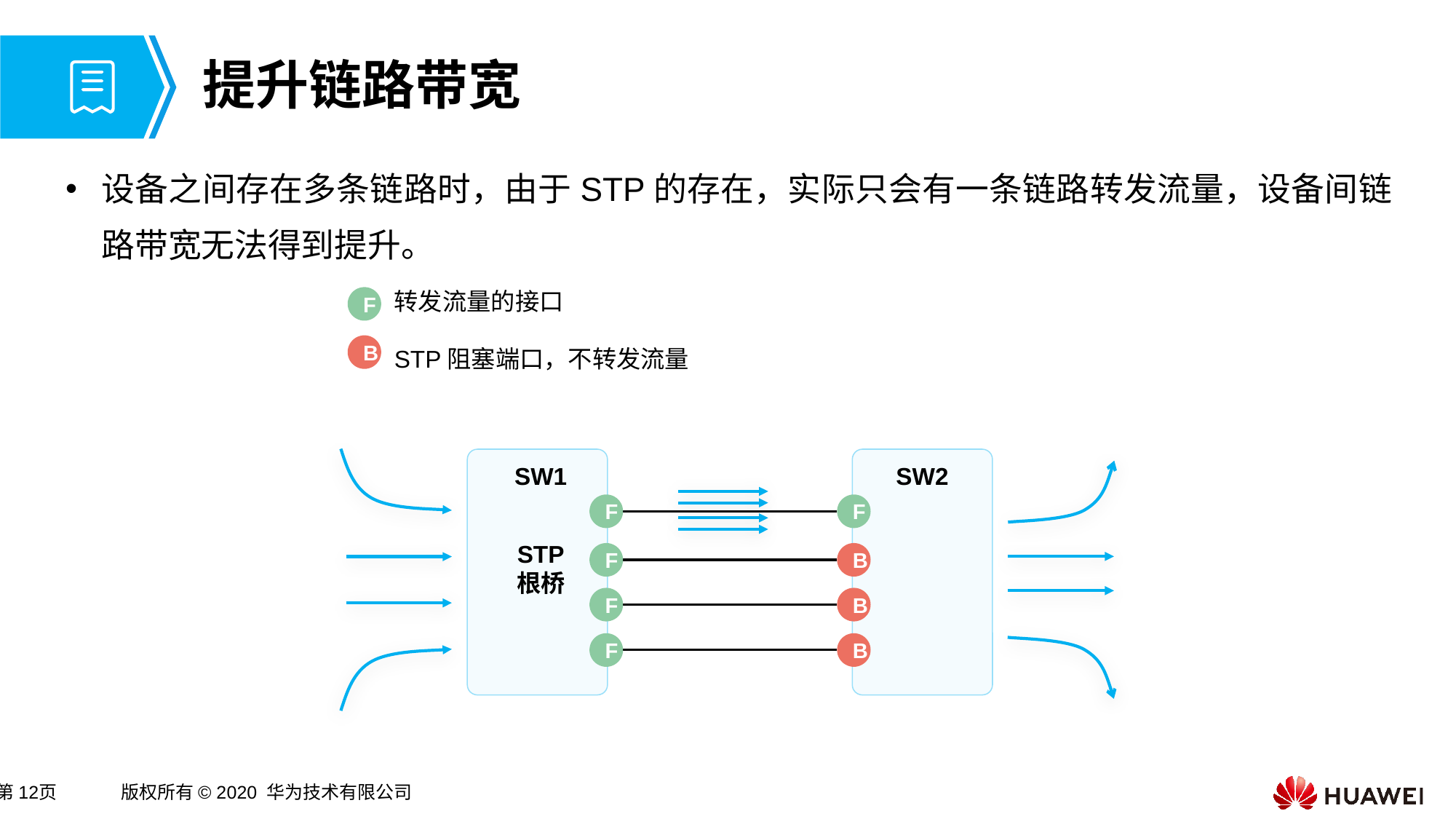

# 提升链路带宽
设备之间存在多条链路时，由于STP的存在，实际只会有一条链路转发流量，设备间链路带宽无法得到提升。

转发流量的接口
F
B
STP阻塞端口，不转发流量

SW1
SW2

F
F
STP
根桥
F
B
F
B
F
B